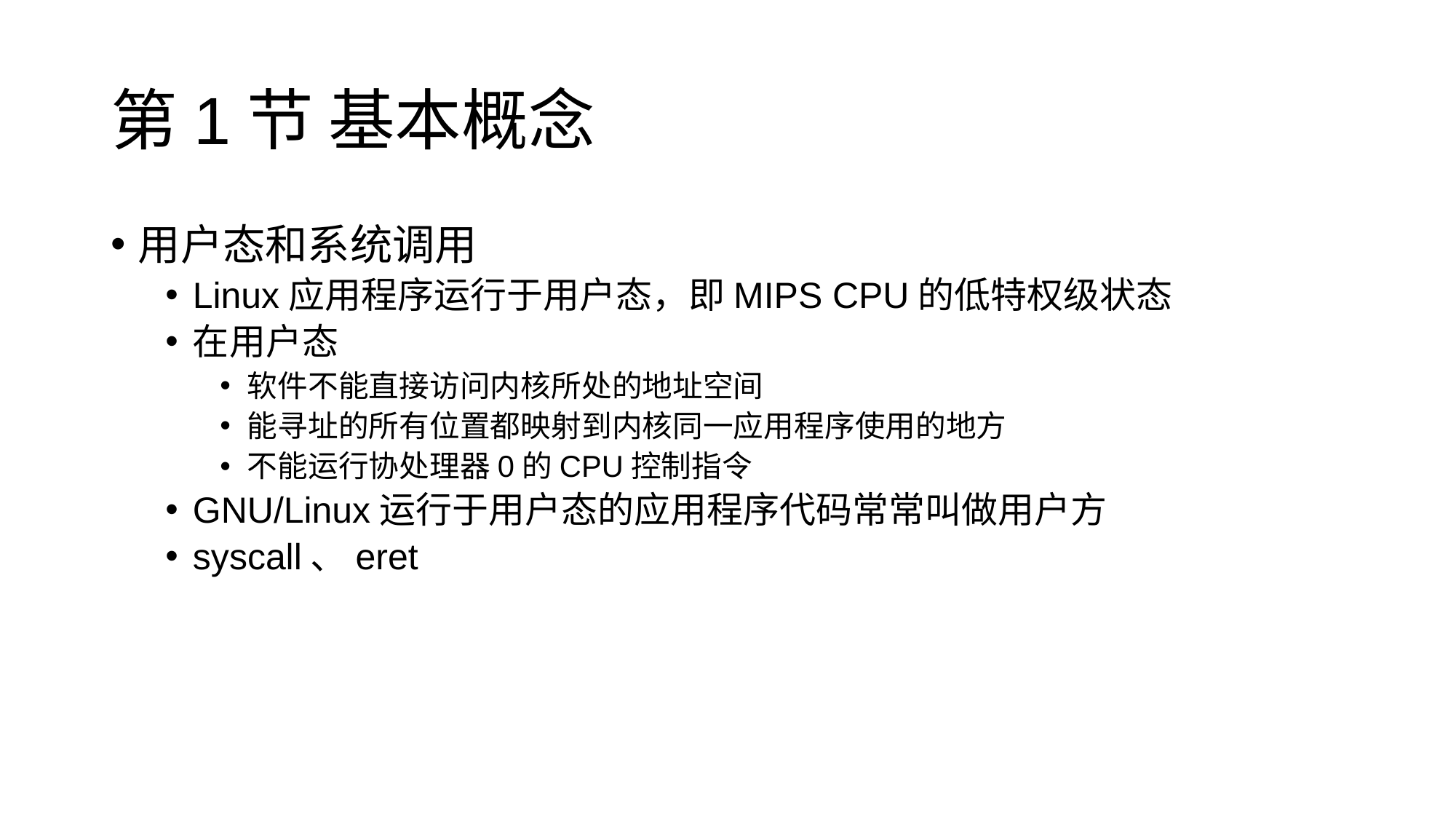

# 第1节 基本概念
用户态和系统调用
Linux应用程序运行于用户态，即MIPS CPU的低特权级状态
在用户态
软件不能直接访问内核所处的地址空间
能寻址的所有位置都映射到内核同一应用程序使用的地方
不能运行协处理器0的CPU控制指令
GNU/Linux运行于用户态的应用程序代码常常叫做用户方
syscall、eret